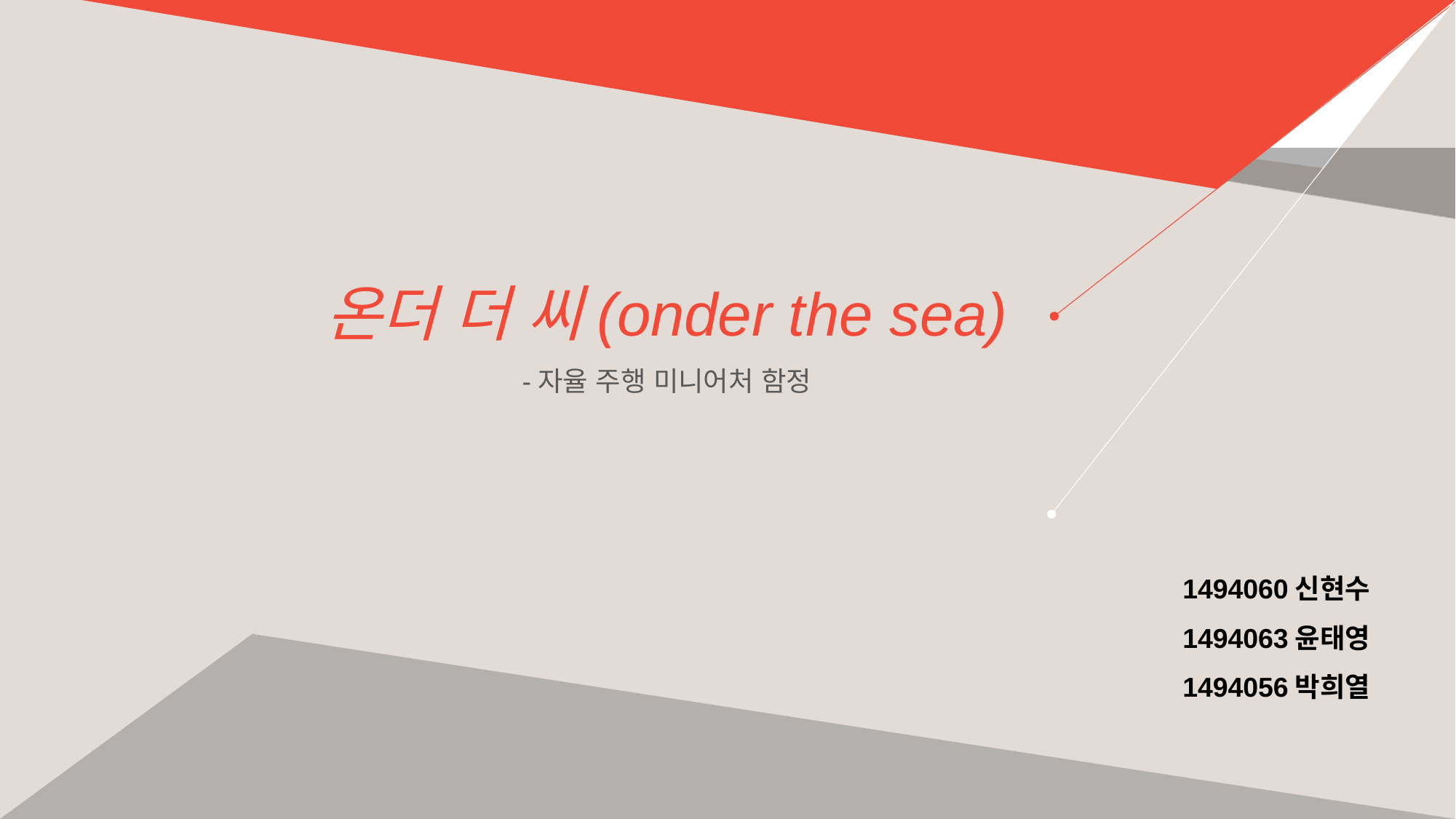

온더 더 씨(onder the sea)
-자율 주행 미니어처 함정
1494060신현수
1494063윤태영
1494056박희열